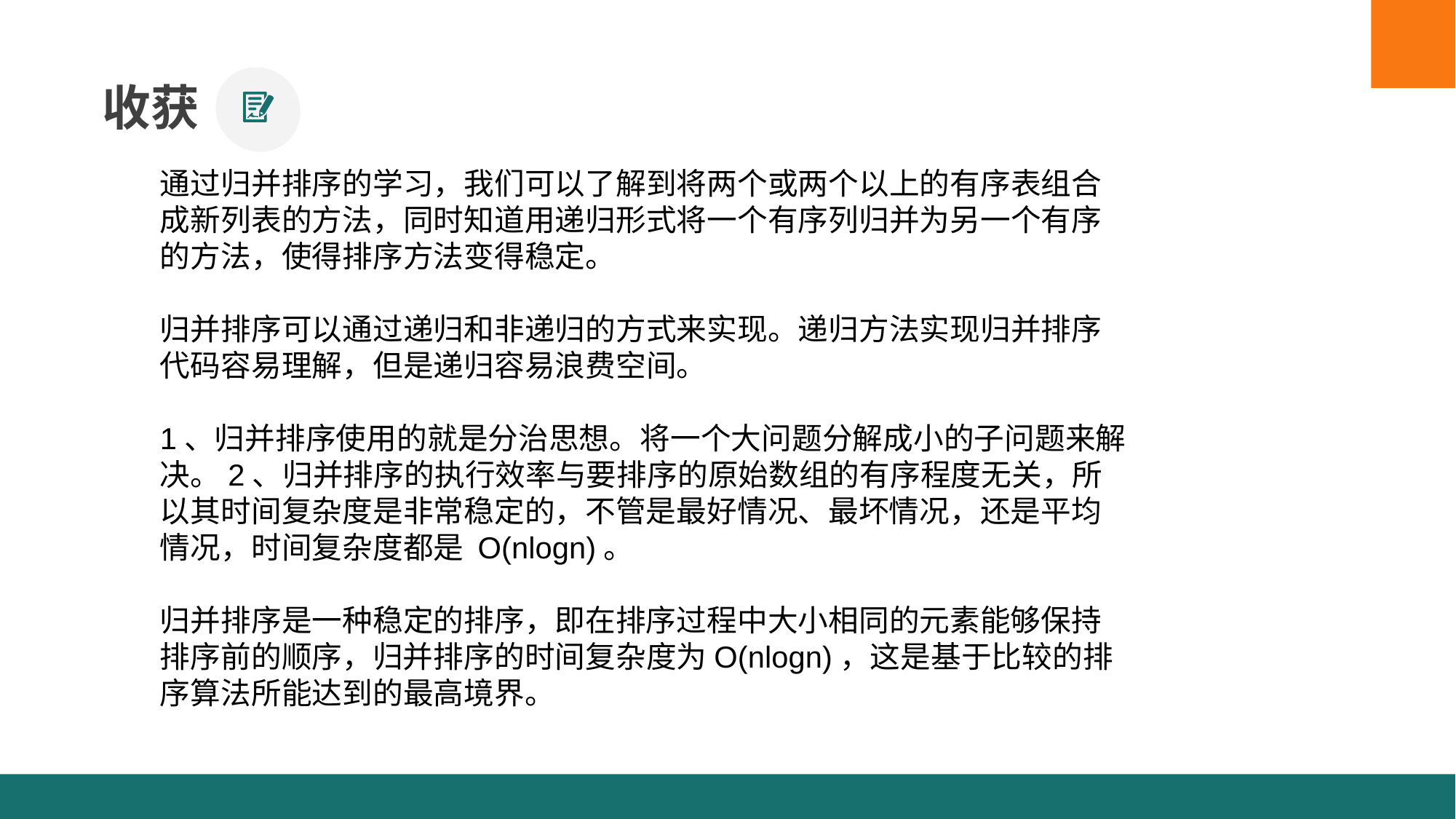

收获

通过归并排序的学习，我们可以了解到将两个或两个以上的有序表组合成新列表的方法，同时知道用递归形式将一个有序列归并为另一个有序的方法，使得排序方法变得稳定。

归并排序可以通过递归和非递归的方式来实现。递归方法实现归并排序代码容易理解，但是递归容易浪费空间。

1、归并排序使用的就是分治思想。将一个大问题分解成小的子问题来解决。2、归并排序的执行效率与要排序的原始数组的有序程度无关，所以其时间复杂度是非常稳定的，不管是最好情况、最坏情况，还是平均情况，时间复杂度都是 O(nlogn)。

归并排序是一种稳定的排序，即在排序过程中大小相同的元素能够保持排序前的顺序，归并排序的时间复杂度为O(nlogn)，这是基于比较的排序算法所能达到的最高境界。